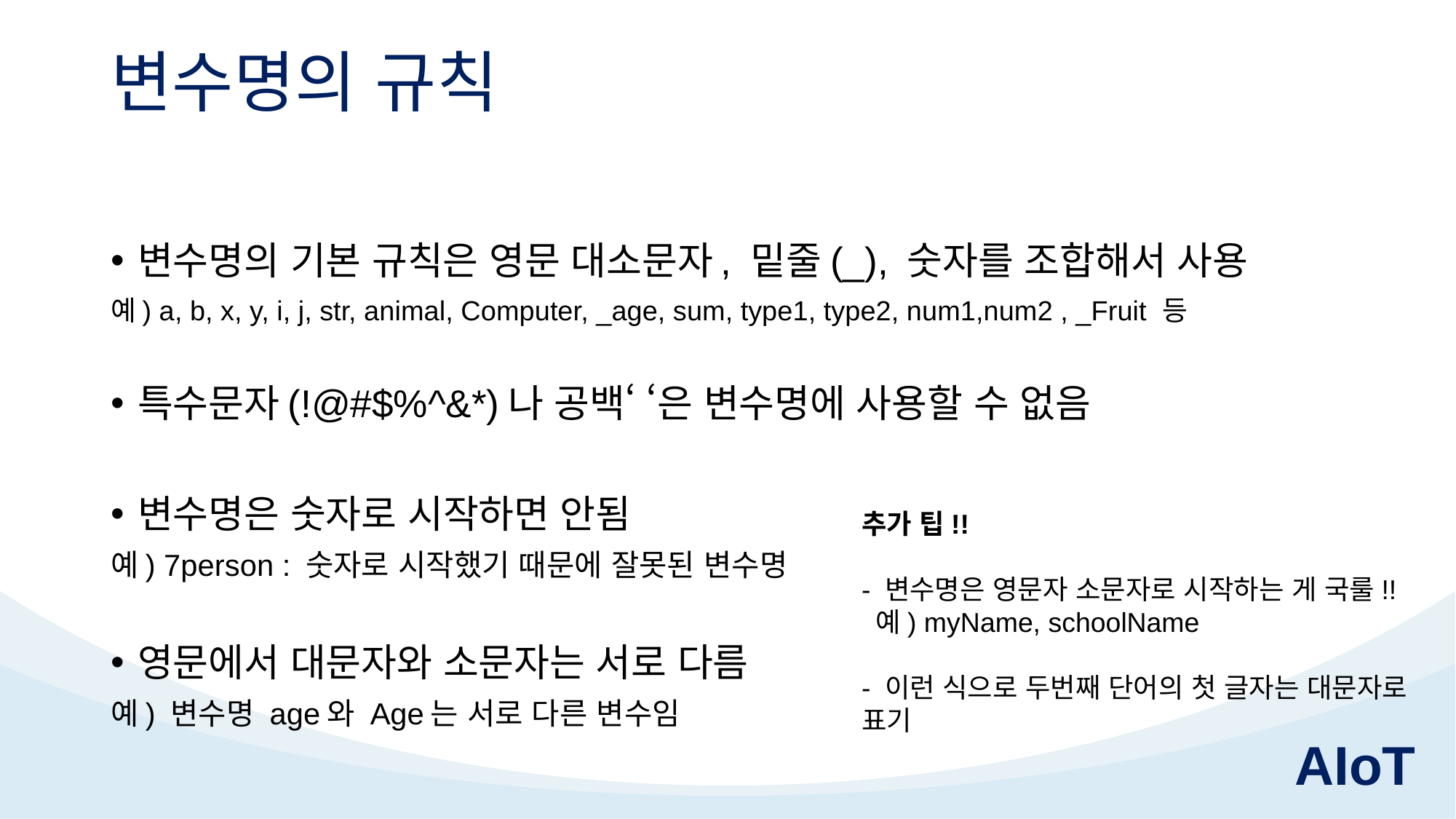

# 변수명의 규칙

변수명의 기본 규칙은 영문 대소문자, 밑줄(_), 숫자를 조합해서 사용
예) a, b, x, y, i, j, str, animal, Computer, _age, sum, type1, type2, num1,num2 , _Fruit 등

특수문자(!@#$%^&*)나 공백‘ ‘은 변수명에 사용할 수 없음

변수명은 숫자로 시작하면 안됨
예) 7person : 숫자로 시작했기 때문에 잘못된 변수명

영문에서 대문자와 소문자는 서로 다름
예) 변수명 age와 Age는 서로 다른 변수임
추가 팁!!

- 변수명은 영문자 소문자로 시작하는 게 국룰!!
 예) myName, schoolName

- 이런 식으로 두번째 단어의 첫 글자는 대문자로 표기